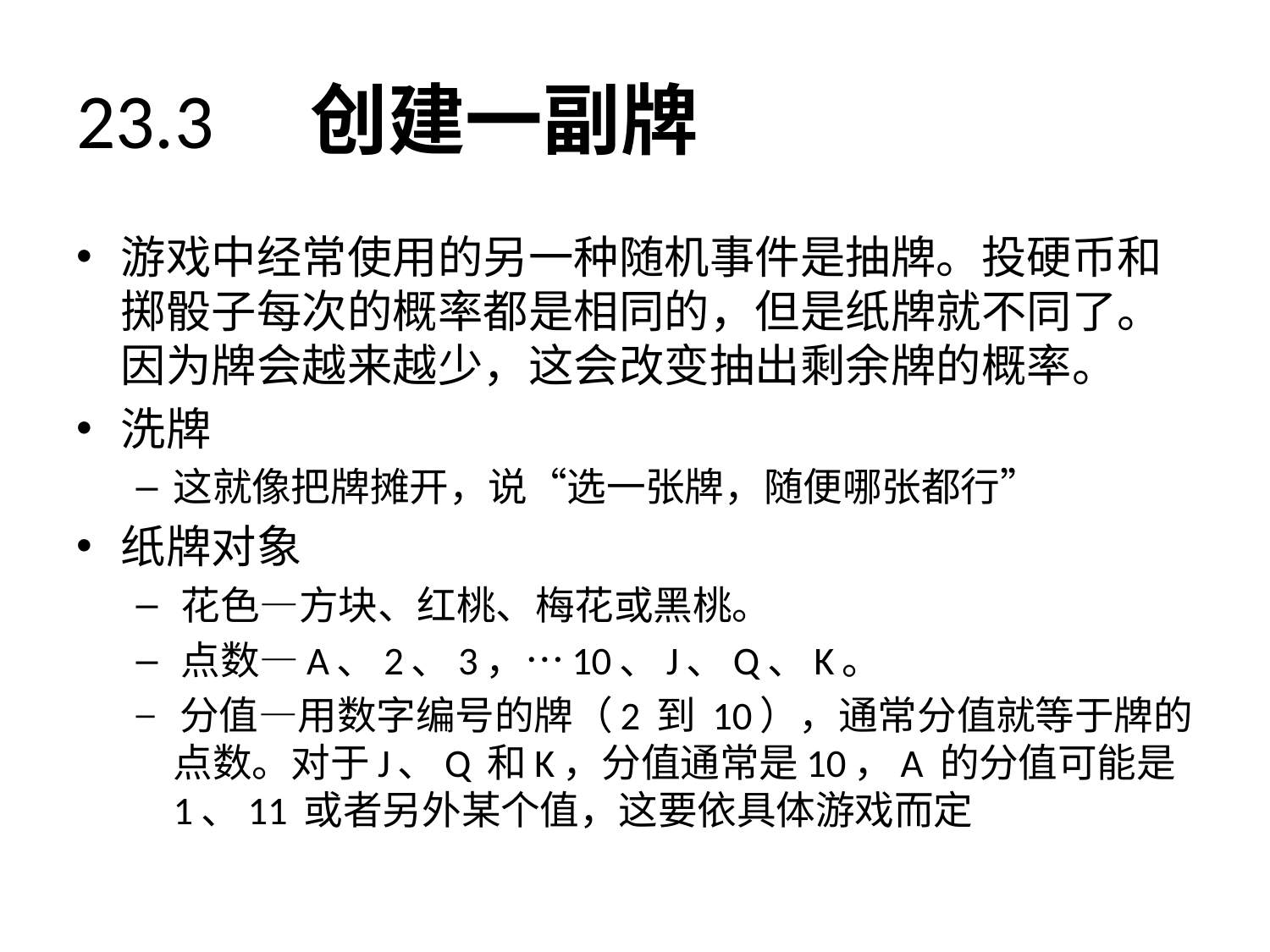

# 23.3　创建一副牌
游戏中经常使用的另一种随机事件是抽牌。投硬币和掷骰子每次的概率都是相同的，但是纸牌就不同了。因为牌会越来越少，这会改变抽出剩余牌的概率。
洗牌
这就像把牌摊开，说“选一张牌，随便哪张都行”
纸牌对象
花色—方块、红桃、梅花或黑桃。
点数—A、2、3，…10、J、Q、K。
分值—用数字编号的牌（2 到 10），通常分值就等于牌的点数。对于J、Q 和K，分值通常是10，A 的分值可能是1、11 或者另外某个值，这要依具体游戏而定